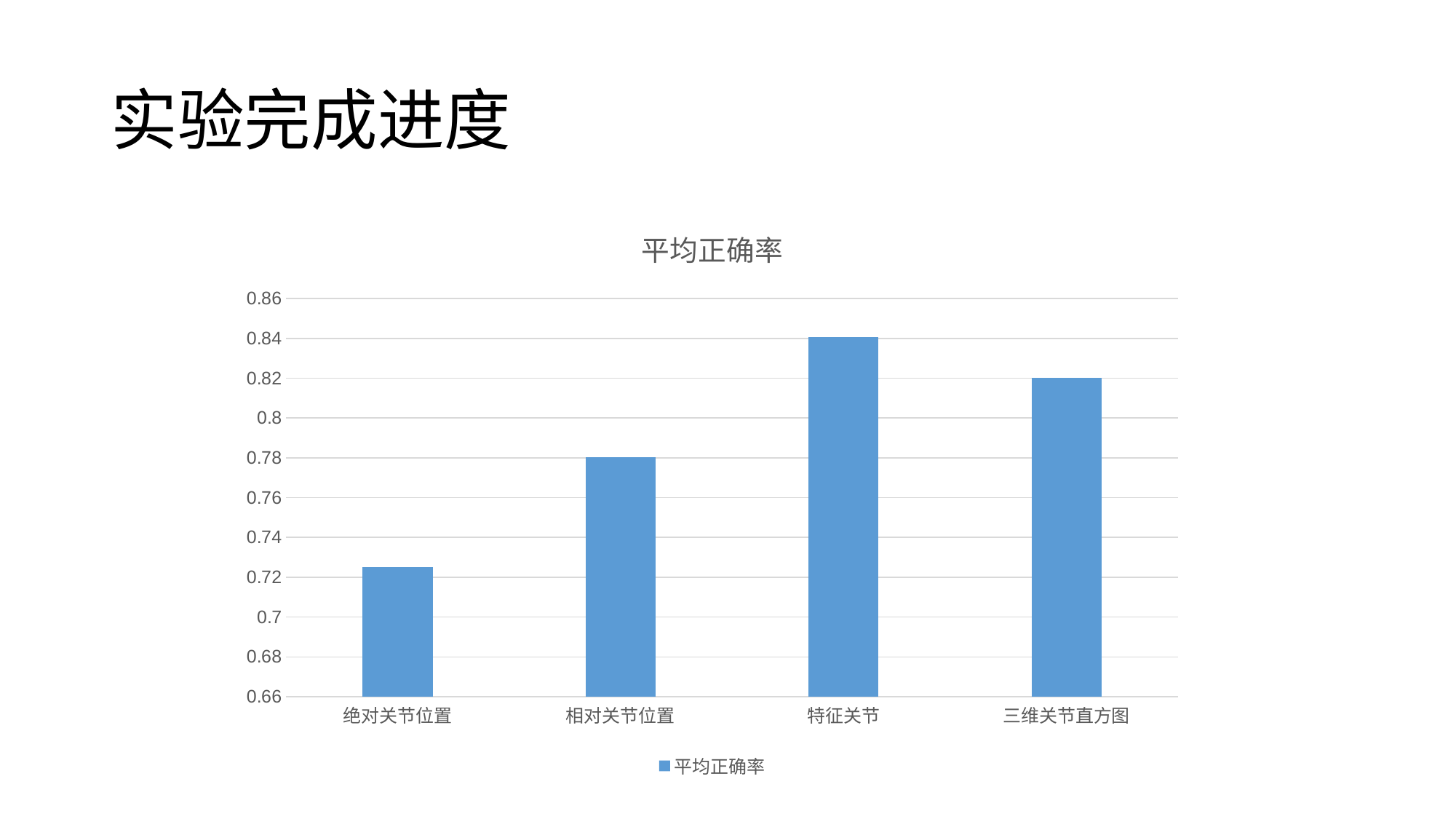

# 实验完成进度

### Chart:

| Category | 平均正确率 |
|---|---|
| 绝对关节位置 | 0.725046366569233 |
| 相对关节位置 | 0.780262939464742 |
| 特征关节 | 0.840822850836032 |
| 三维关节直方图 | 0.820146 |